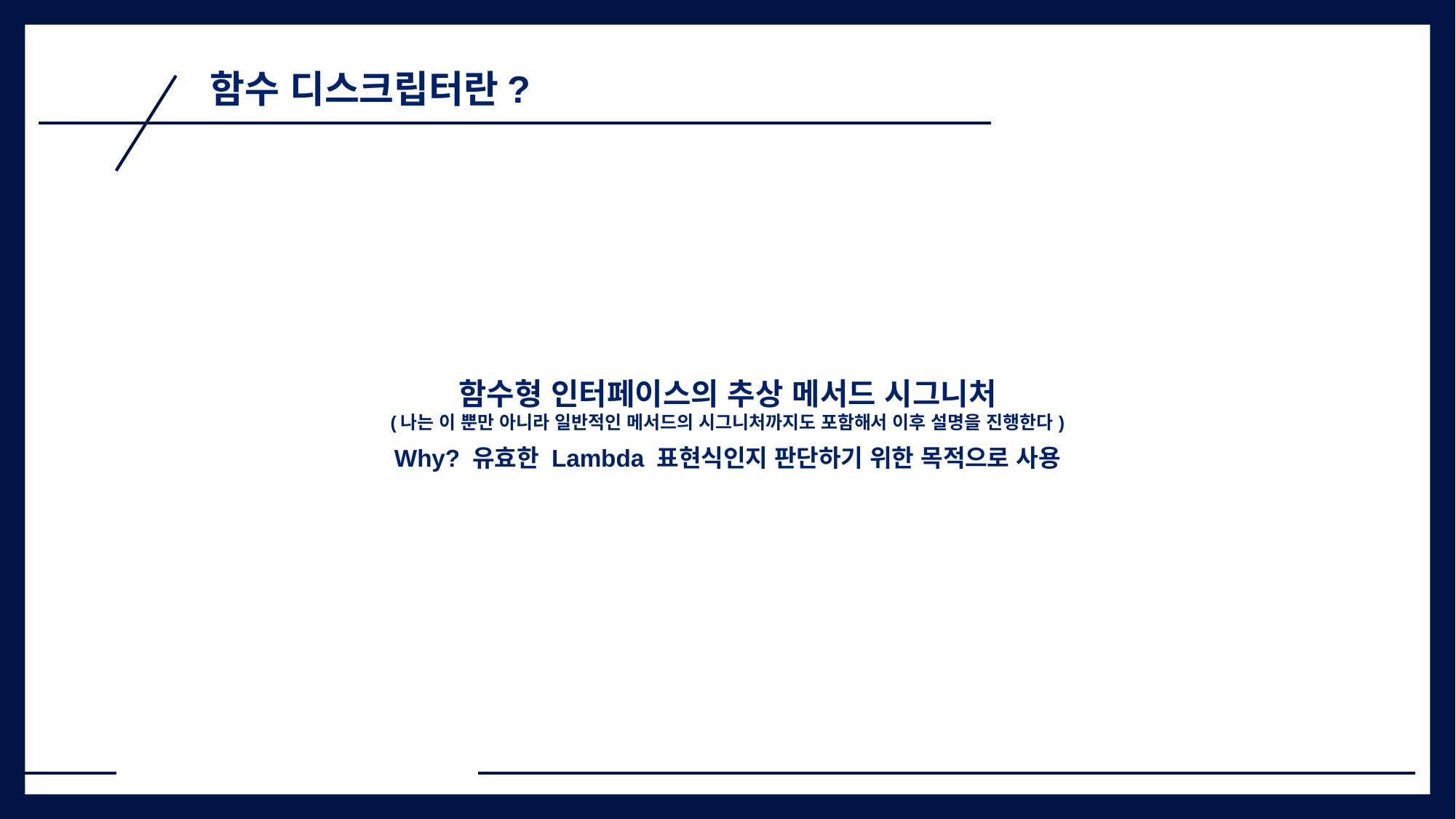

1
함수 디스크립터란?
함수형 인터페이스의 추상 메서드 시그니처
(나는 이 뿐만 아니라 일반적인 메서드의 시그니처까지도 포함해서 이후 설명을 진행한다)
Why? 유효한 Lambda 표현식인지 판단하기 위한 목적으로 사용